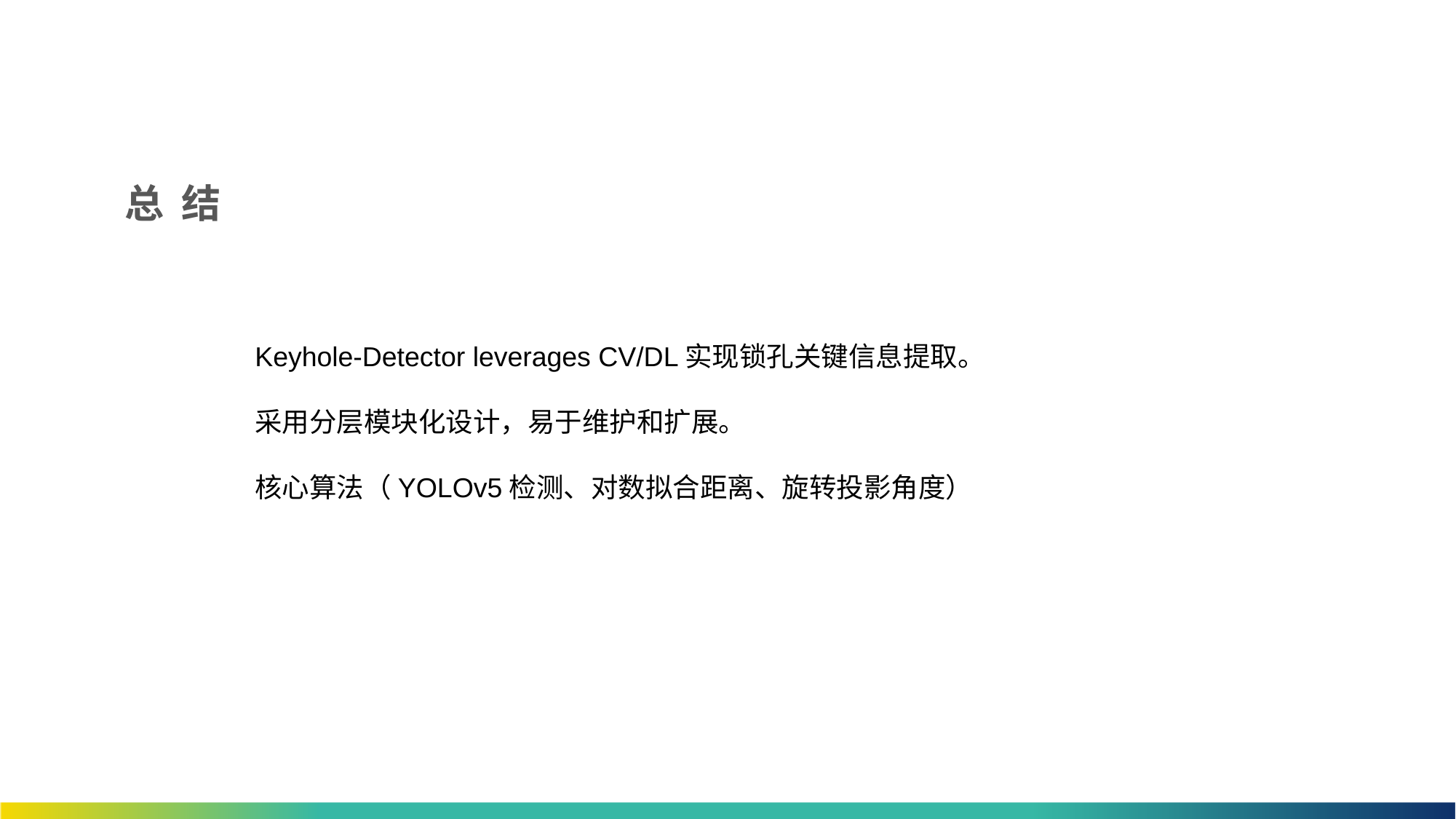

# 总  结
Keyhole-Detector leverages CV/DL实现锁孔关键信息提取。

采用分层模块化设计，易于维护和扩展。

核心算法（YOLOv5检测、对数拟合距离、旋转投影角度）